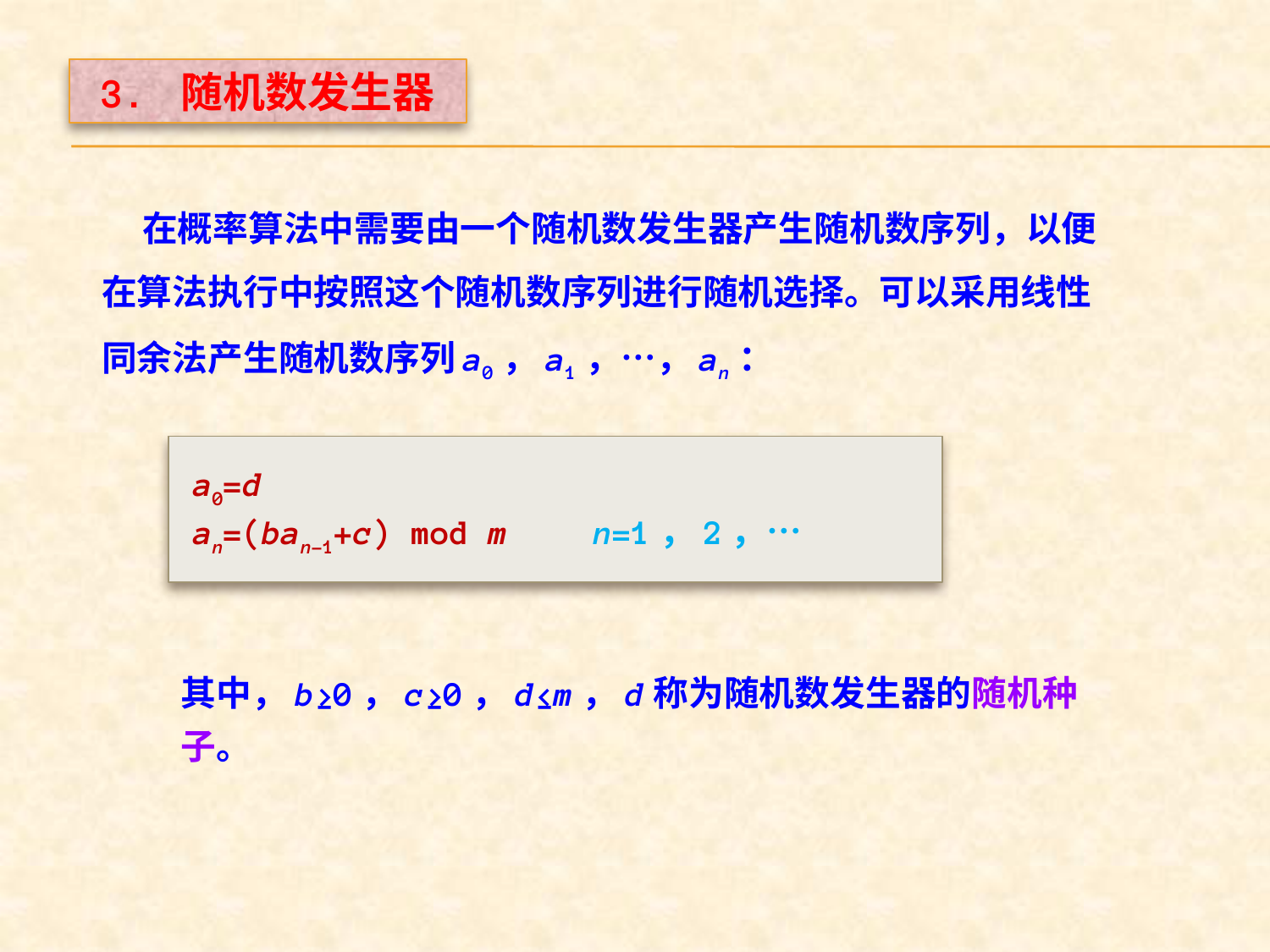

3. 随机数发生器
    在概率算法中需要由一个随机数发生器产生随机数序列，以便在算法执行中按照这个随机数序列进行随机选择。可以采用线性同余法产生随机数序列a0，a1，…，an：
a0=d
an=(ban-1+c) mod m	 n=1，2，…
其中，b≥0，c≥0，d≤m，d称为随机数发生器的随机种子。